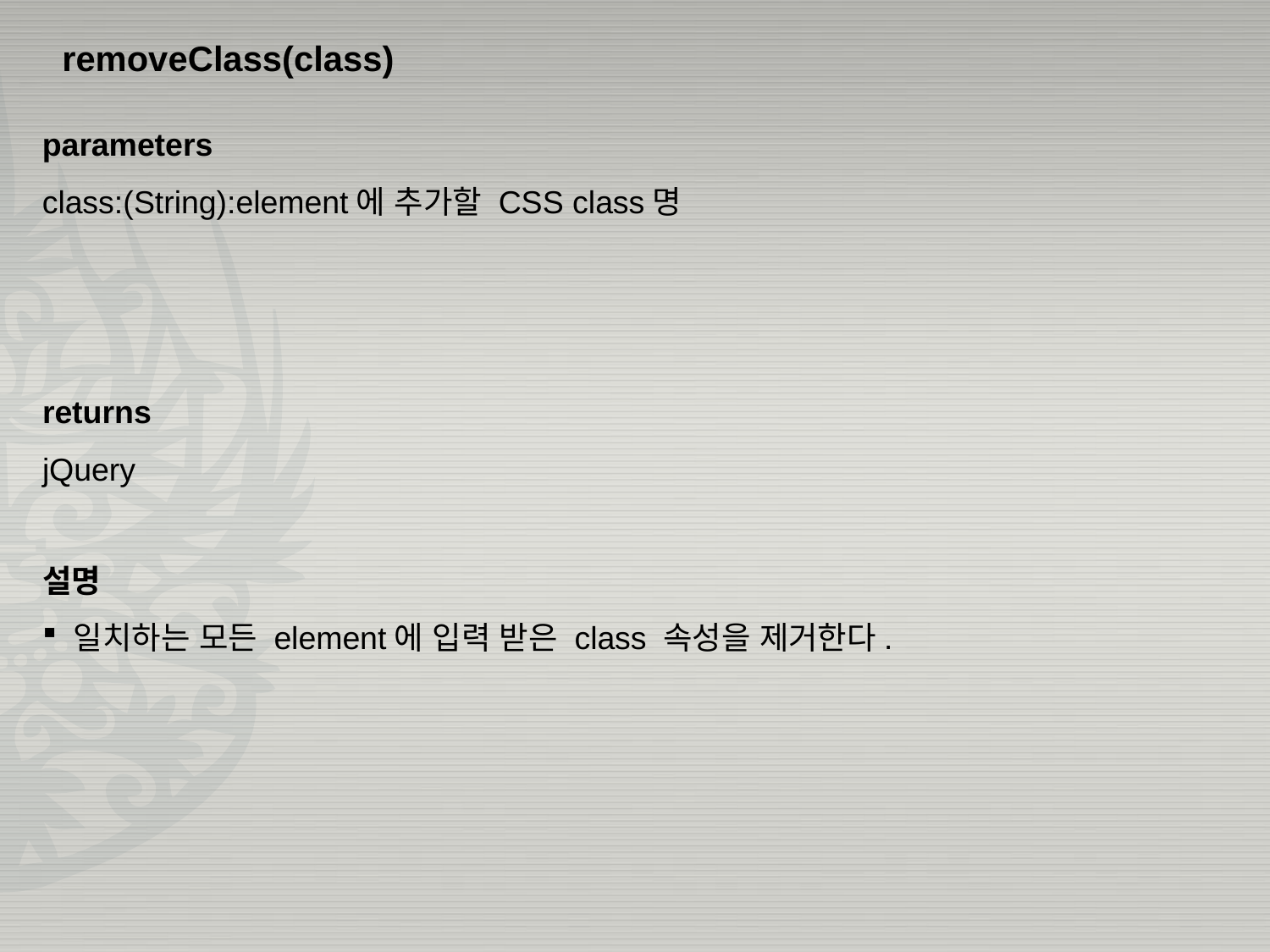

removeClass(class)
parameters
class:(String):element에 추가할 CSS class명
returns
jQuery
설명
 일치하는 모든 element에 입력 받은 class 속성을 제거한다.